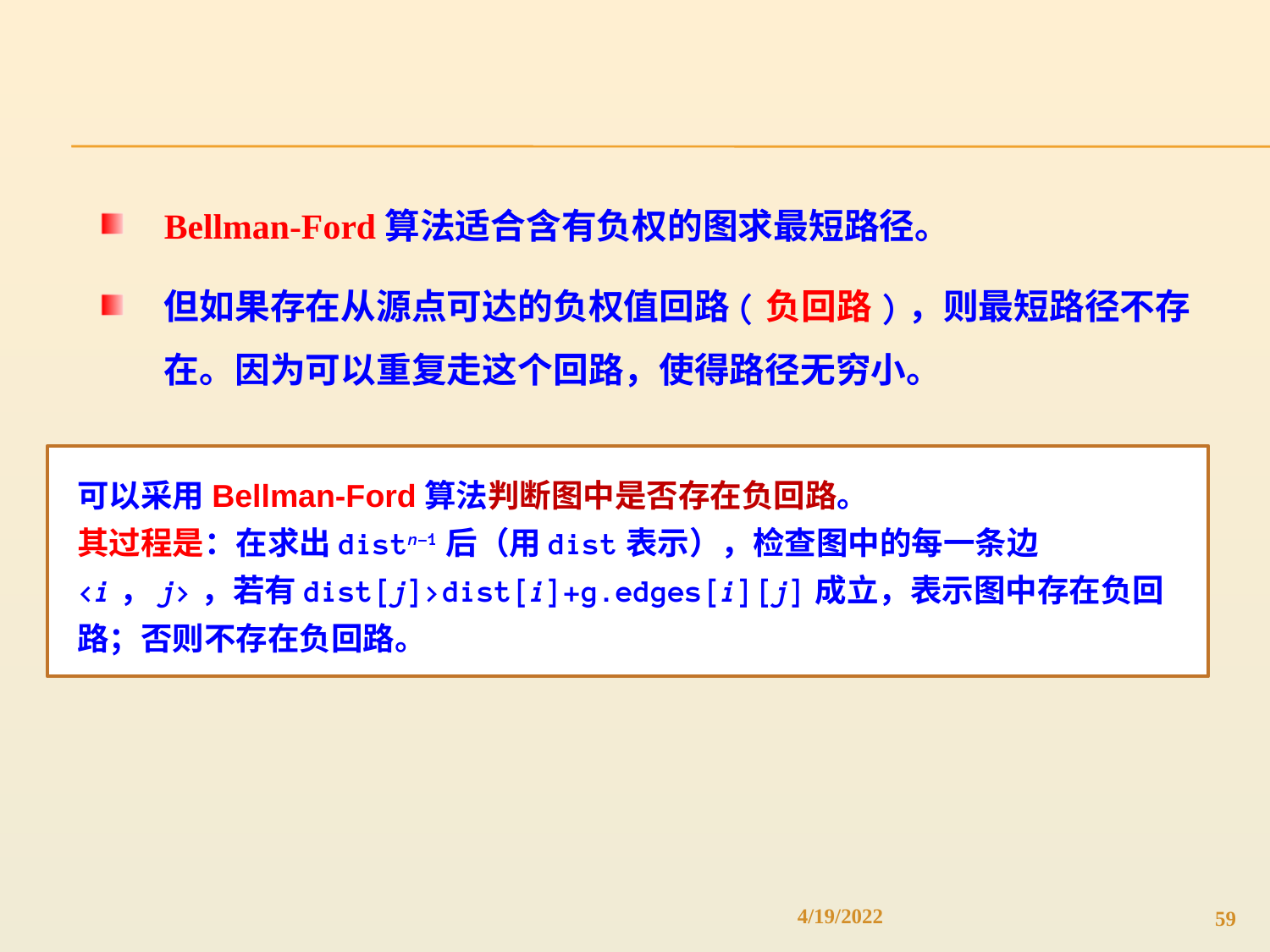

Bellman-Ford算法适合含有负权的图求最短路径。
但如果存在从源点可达的负权值回路(负回路)，则最短路径不存在。因为可以重复走这个回路，使得路径无穷小。
可以采用Bellman-Ford算法判断图中是否存在负回路。
其过程是：在求出distn-1后（用dist表示），检查图中的每一条边<i，j>，若有dist[j]>dist[i]+g.edges[i][j]成立，表示图中存在负回路；否则不存在负回路。
4/19/2022
59